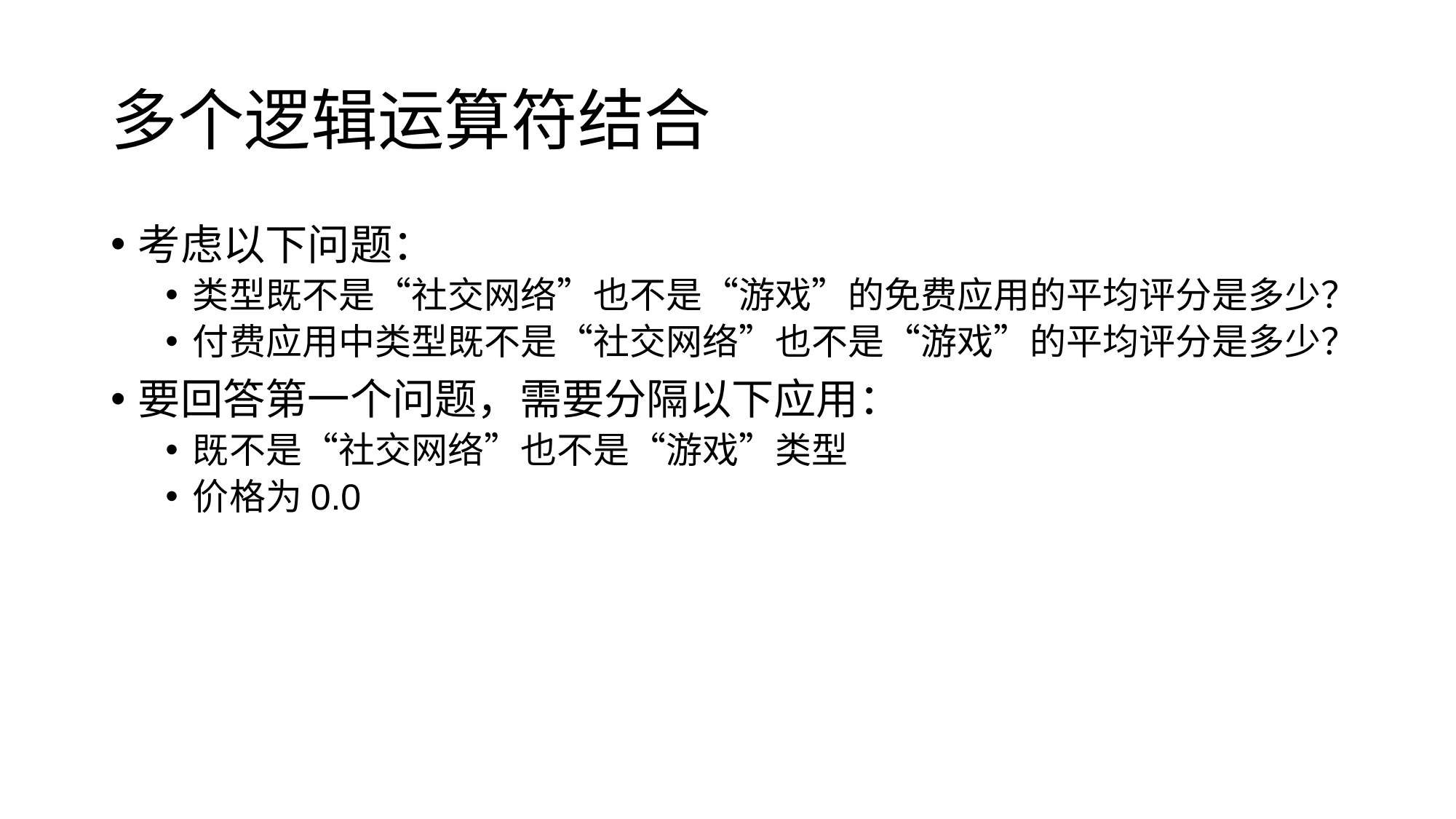

# 多个逻辑运算符结合
考虑以下问题：
类型既不是“社交网络”也不是“游戏”的免费应用的平均评分是多少？
付费应用中类型既不是“社交网络”也不是“游戏”的平均评分是多少？
要回答第一个问题，需要分隔以下应用：
既不是“社交网络”也不是“游戏”类型
价格为0.0